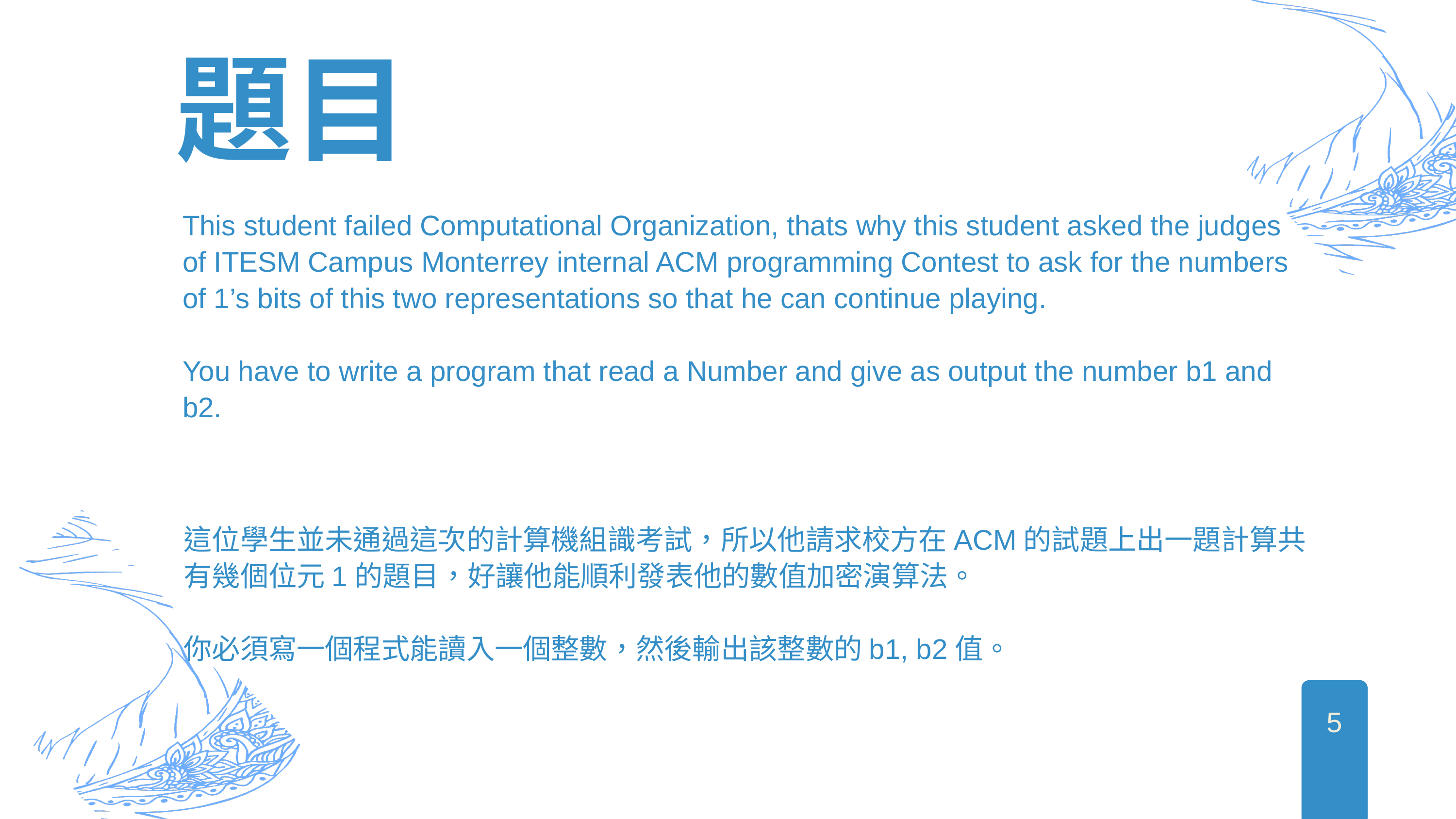

題目
This student failed Computational Organization, thats why this student asked the judges of ITESM Campus Monterrey internal ACM programming Contest to ask for the numbers of 1’s bits of this two representations so that he can continue playing.

You have to write a program that read a Number and give as output the number b1 and b2.
這位學生並未通過這次的計算機組識考試，所以他請求校方在ACM的試題上出一題計算共有幾個位元1的題目，好讓他能順利發表他的數值加密演算法。

你必須寫一個程式能讀入一個整數，然後輸出該整數的b1, b2值。

5